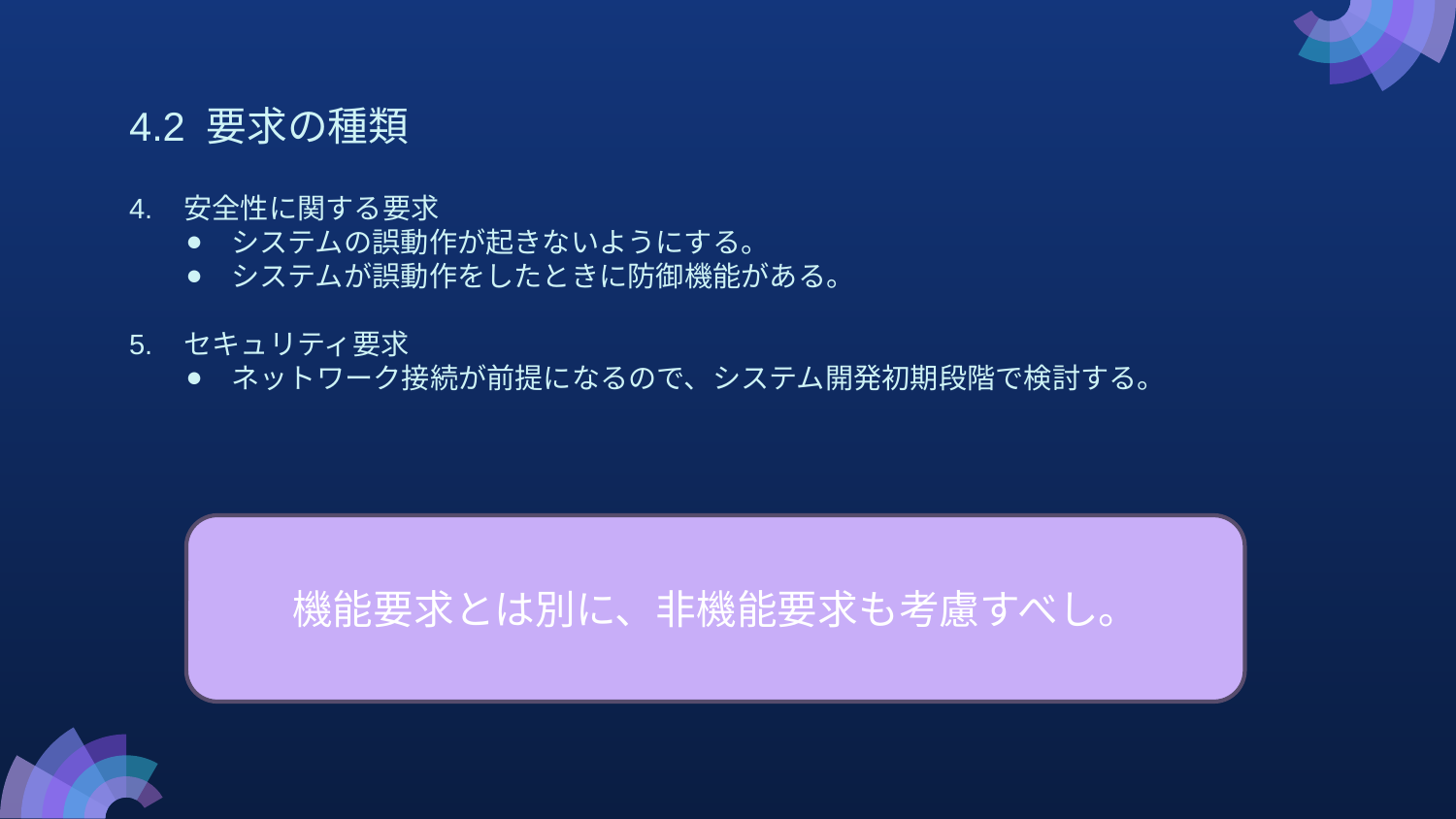

# 4.2 要求の種類
安全性に関する要求
システムの誤動作が起きないようにする。
システムが誤動作をしたときに防御機能がある。

セキュリティ要求
ネットワーク接続が前提になるので、システム開発初期段階で検討する。

機能要求とは別に、非機能要求も考慮すべし。